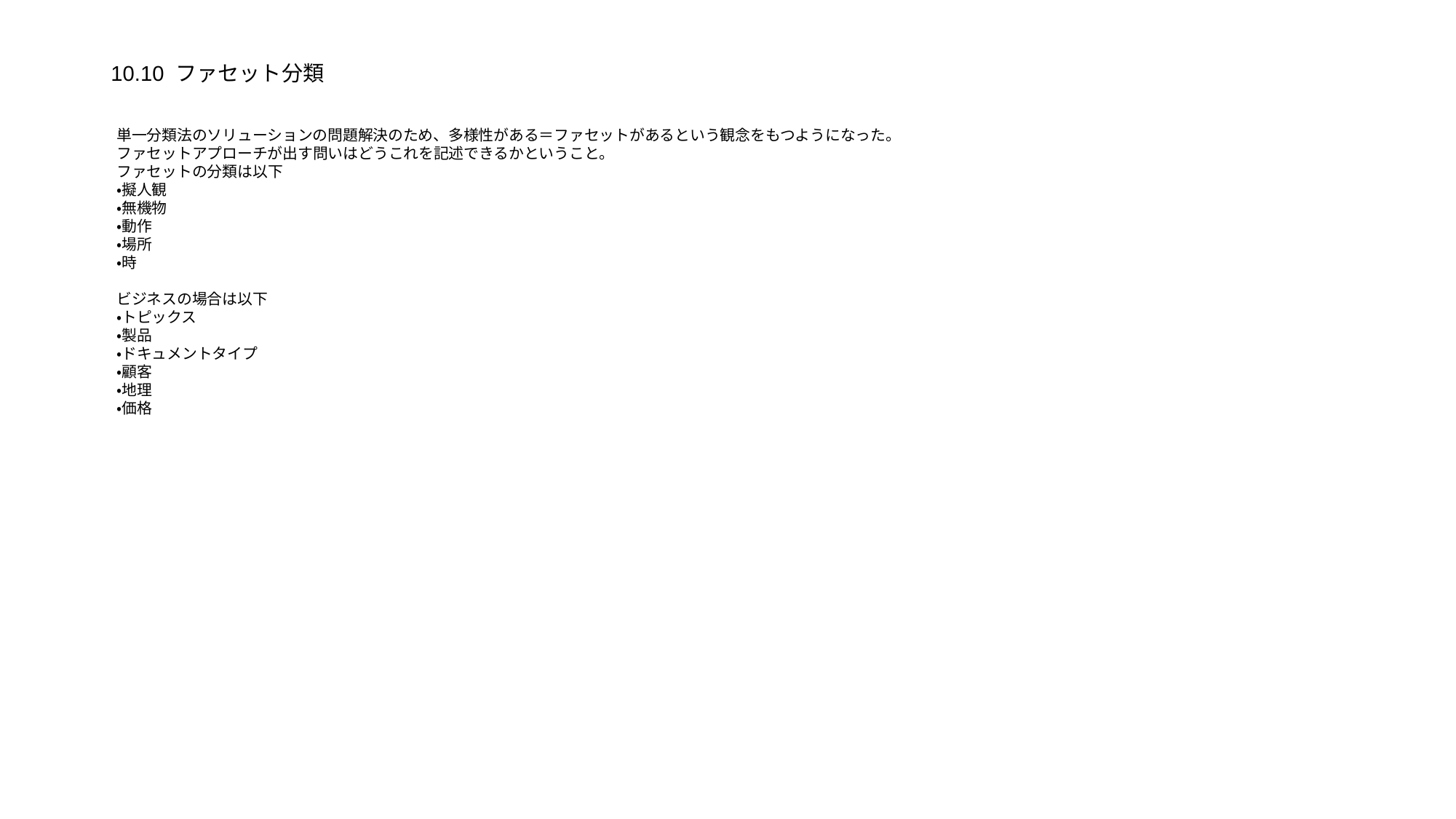

# 10.10 ファセット分類
単一分類法のソリューションの問題解決のため、多様性がある＝ファセットがあるという観念をもつようになった。
ファセットアプローチが出す問いはどうこれを記述できるかということ。
ファセットの分類は以下
・擬人観
・無機物
・動作
・場所
・時

ビジネスの場合は以下
・トピックス
・製品
・ドキュメントタイプ
・顧客
・地理
・価格